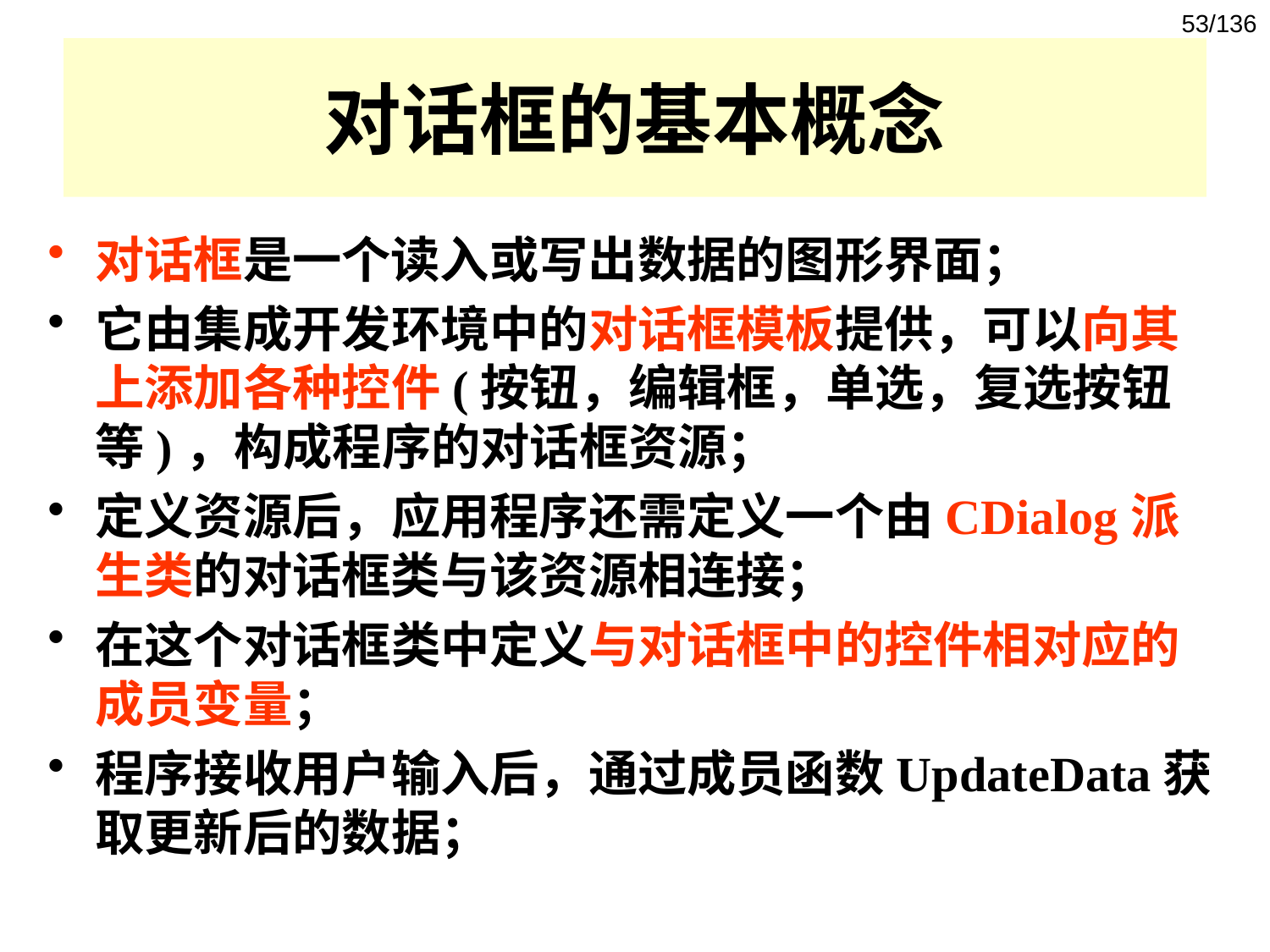

53/136
# 对话框的基本概念
对话框是一个读入或写出数据的图形界面；
它由集成开发环境中的对话框模板提供，可以向其上添加各种控件(按钮，编辑框，单选，复选按钮等)，构成程序的对话框资源；
定义资源后，应用程序还需定义一个由CDialog派生类的对话框类与该资源相连接；
在这个对话框类中定义与对话框中的控件相对应的成员变量；
程序接收用户输入后，通过成员函数UpdateData获取更新后的数据；